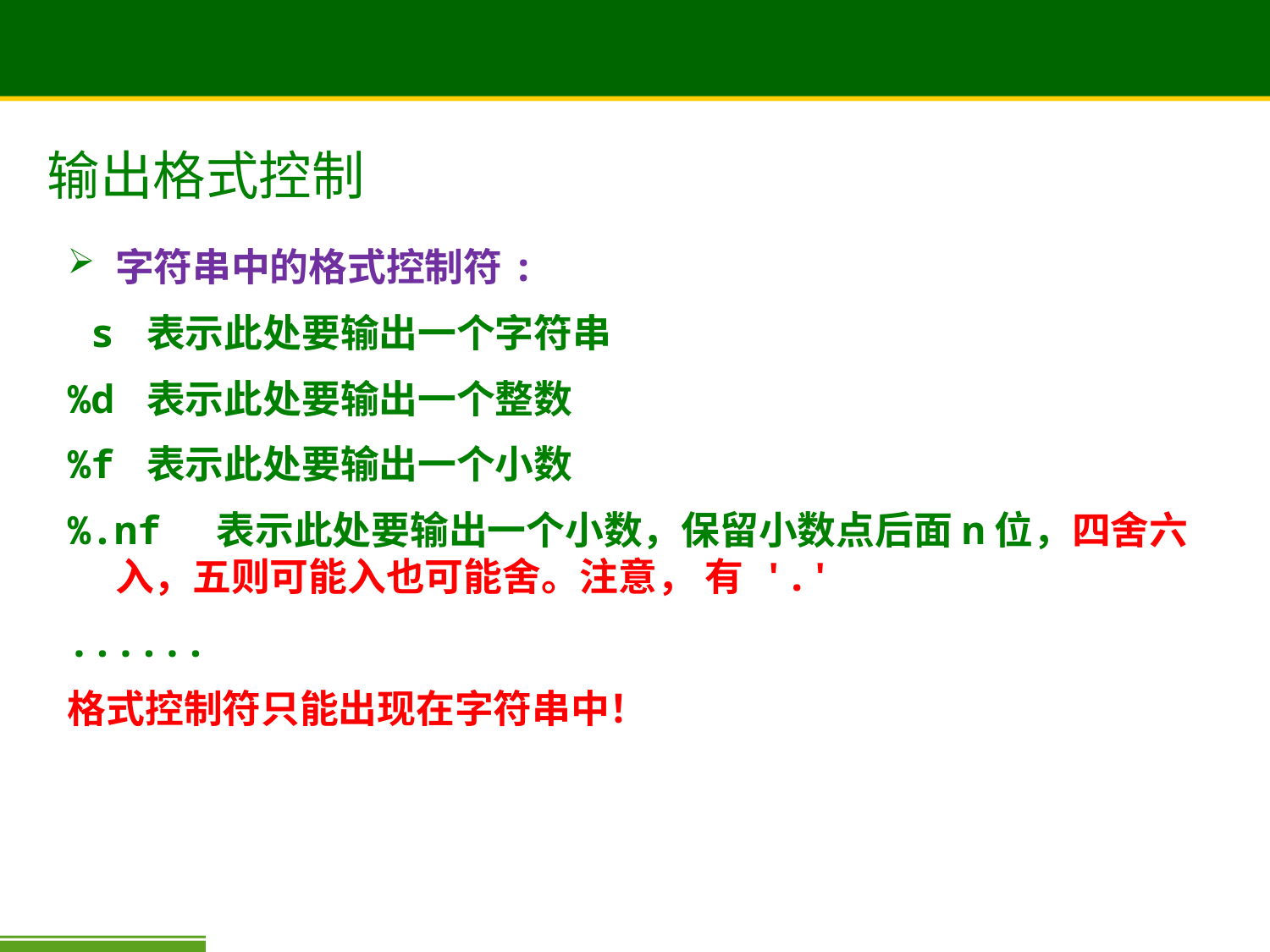

输出格式控制
字符串中的格式控制符:
%s 表示此处要输出一个字符串
%d 表示此处要输出一个整数
%f 表示此处要输出一个小数
%.nf  表示此处要输出一个小数，保留小数点后面n位，四舍六入，五则可能入也可能舍。注意， 有 '.'
......
格式控制符只能出现在字符串中！